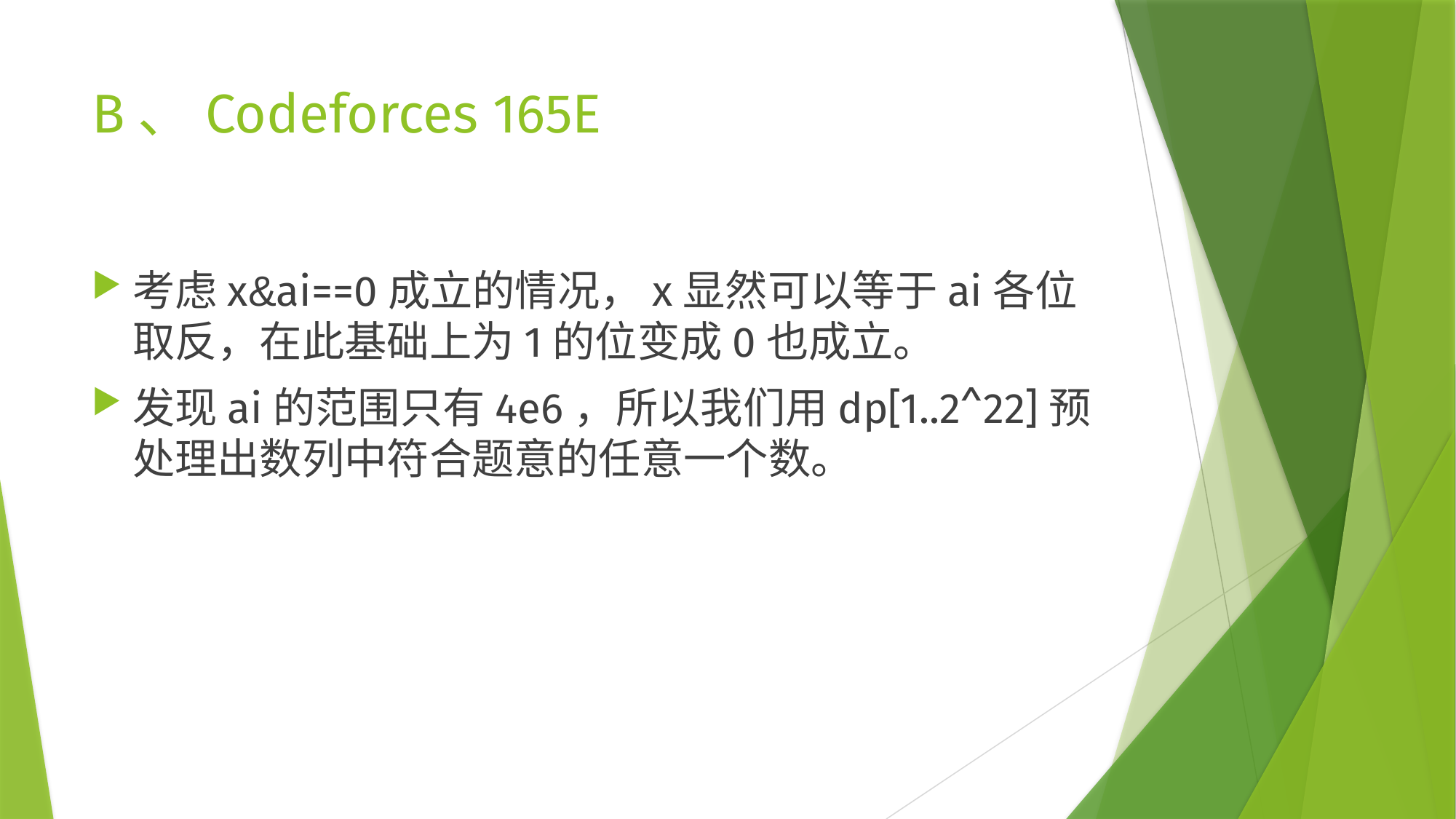

# B、Codeforces 165E
考虑x&ai==0成立的情况，x显然可以等于ai各位取反，在此基础上为1的位变成0也成立。
发现ai的范围只有4e6，所以我们用dp[1..2^22]预处理出数列中符合题意的任意一个数。